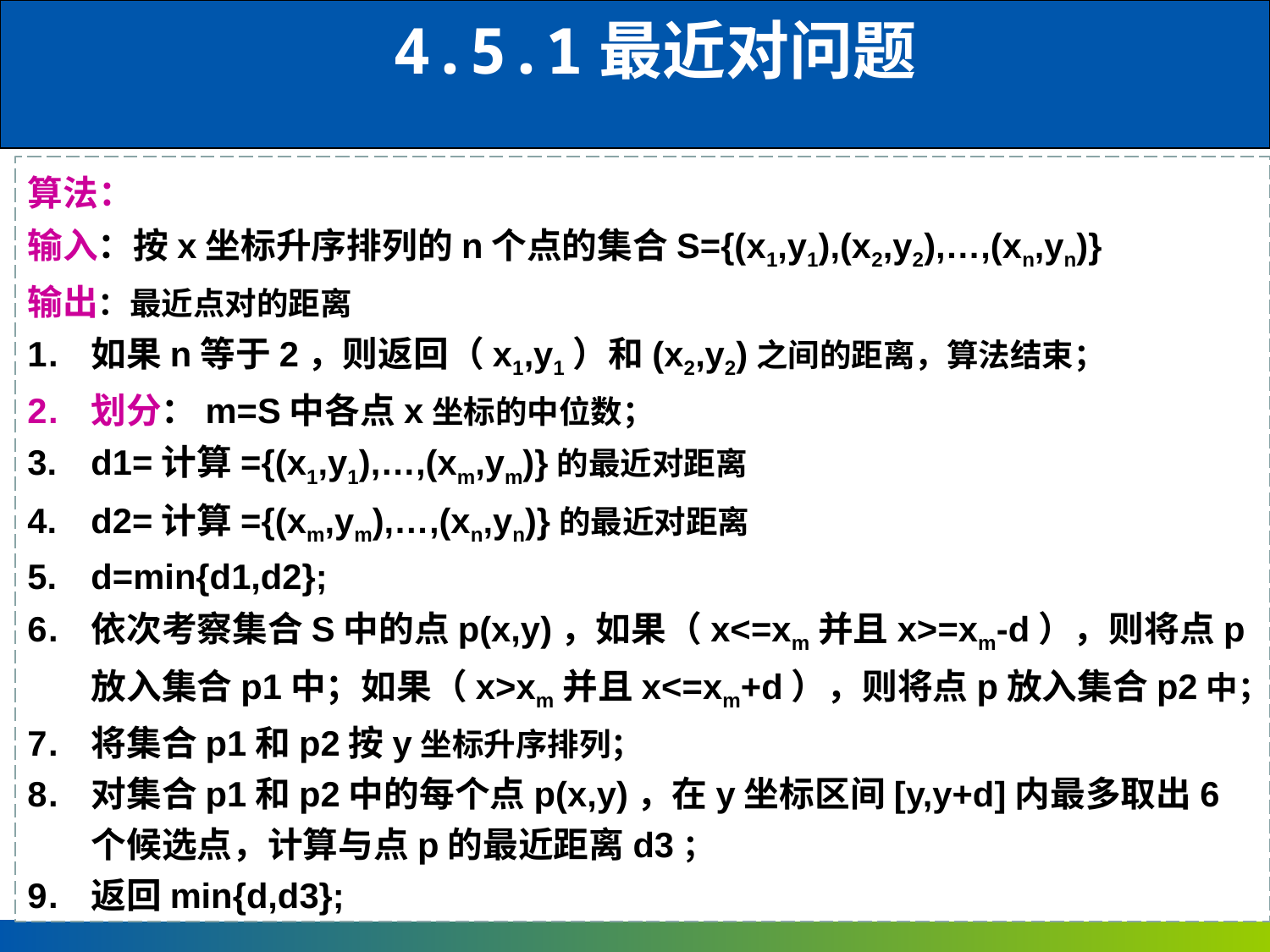

4.5.1最近对问题
算法：
输入：按x坐标升序排列的n个点的集合S={(x1,y1),(x2,y2),…,(xn,yn)}
输出：最近点对的距离
如果n等于2，则返回（x1,y1）和(x2,y2)之间的距离，算法结束；
划分：m=S中各点x坐标的中位数；
d1=计算={(x1,y1),…,(xm,ym)}的最近对距离
d2=计算={(xm,ym),…,(xn,yn)}的最近对距离
d=min{d1,d2};
依次考察集合S中的点p(x,y)，如果（x<=xm并且x>=xm-d），则将点p放入集合p1中；如果（x>xm并且x<=xm+d），则将点p放入集合p2中；
将集合p1和p2按y坐标升序排列；
对集合p1和p2中的每个点p(x,y)，在y坐标区间[y,y+d]内最多取出6个候选点，计算与点p的最近距离d3；
返回min{d,d3};